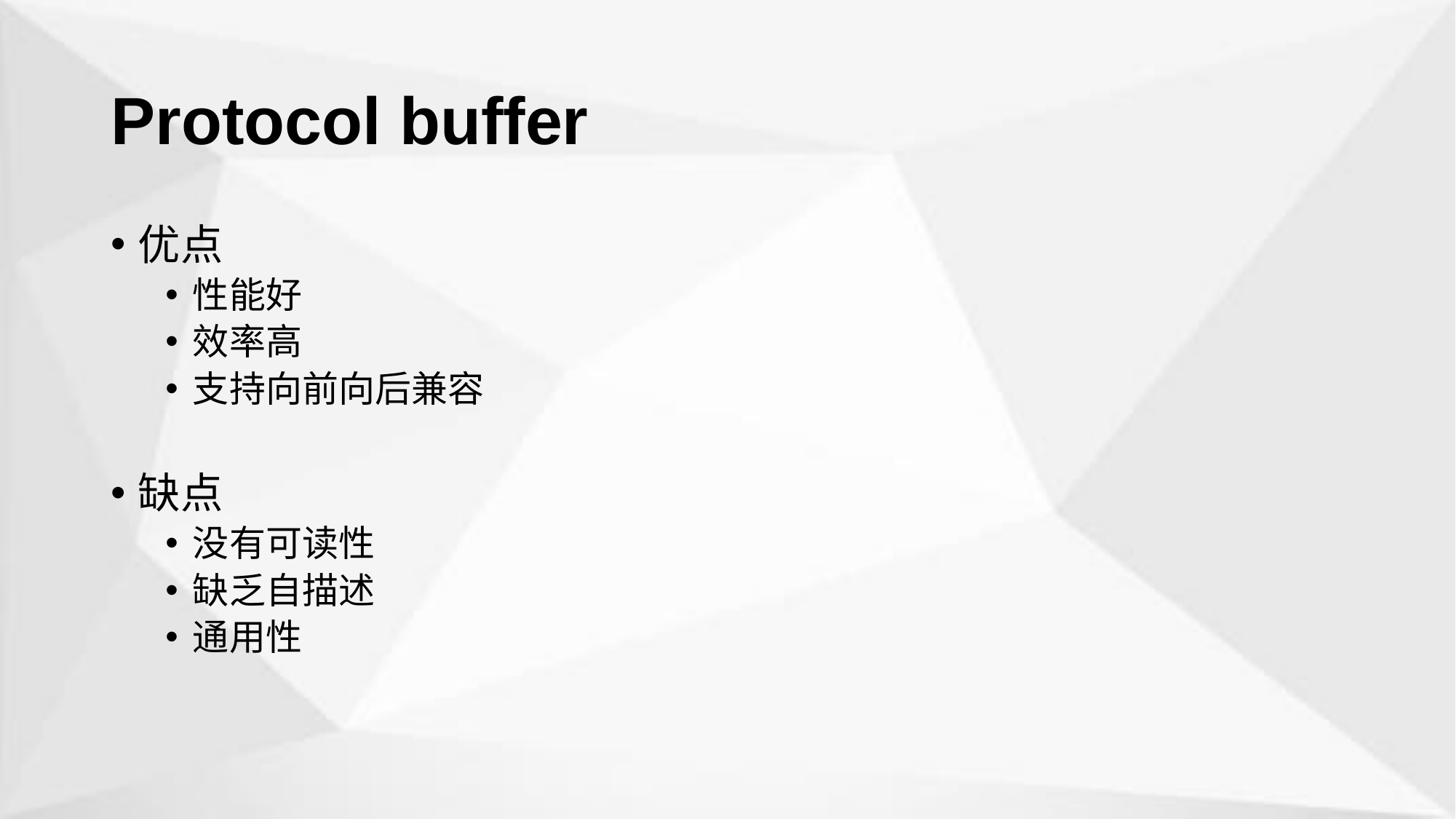

# Protocol buffer
优点
性能好
效率高
支持向前向后兼容

缺点
没有可读性
缺乏自描述
通用性